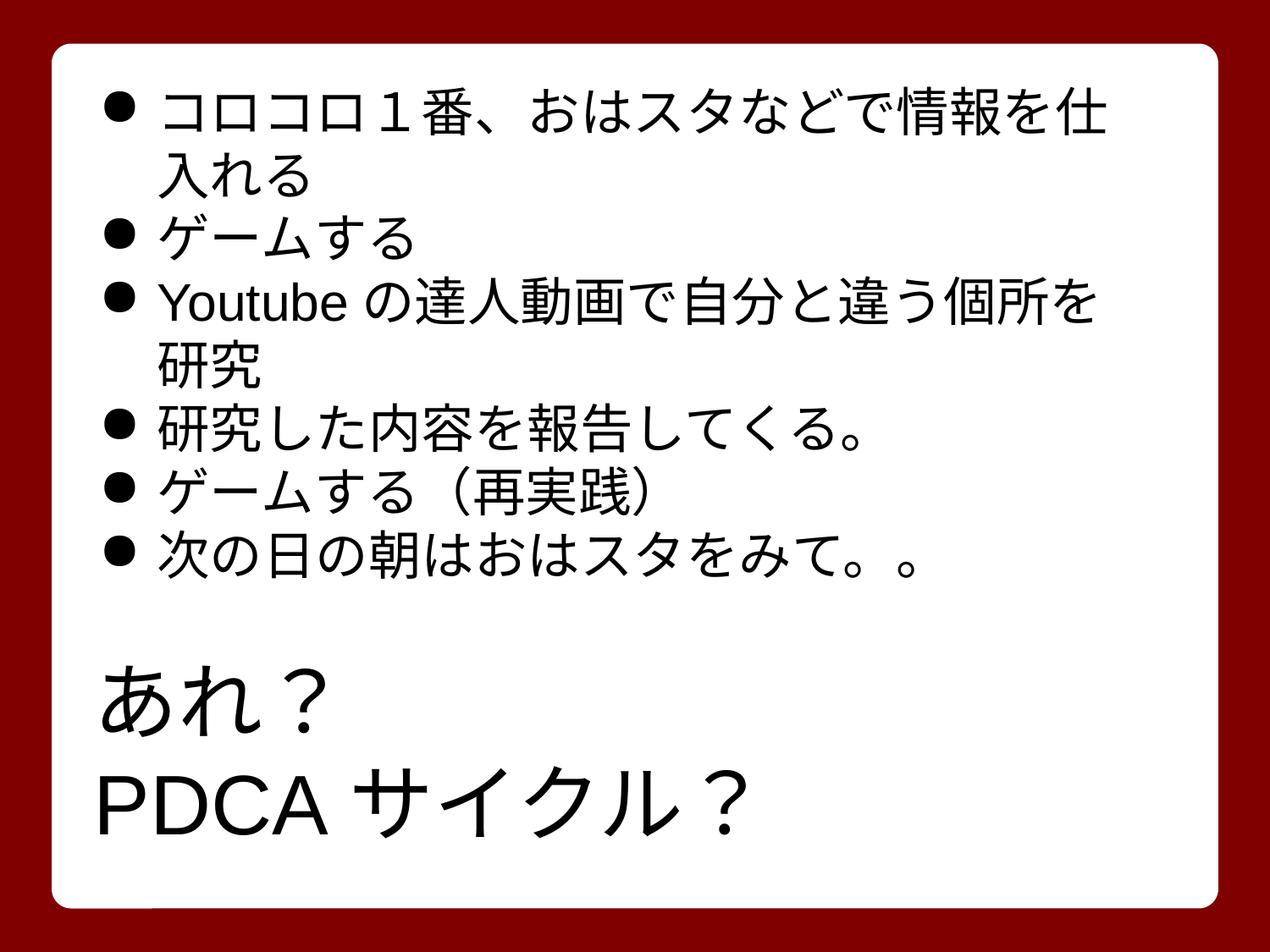

コロコロ１番、おはスタなどで情報を仕入れる
ゲームする
Youtubeの達人動画で自分と違う個所を研究
研究した内容を報告してくる。
ゲームする（再実践）
次の日の朝はおはスタをみて。。

あれ？
PDCAサイクル？